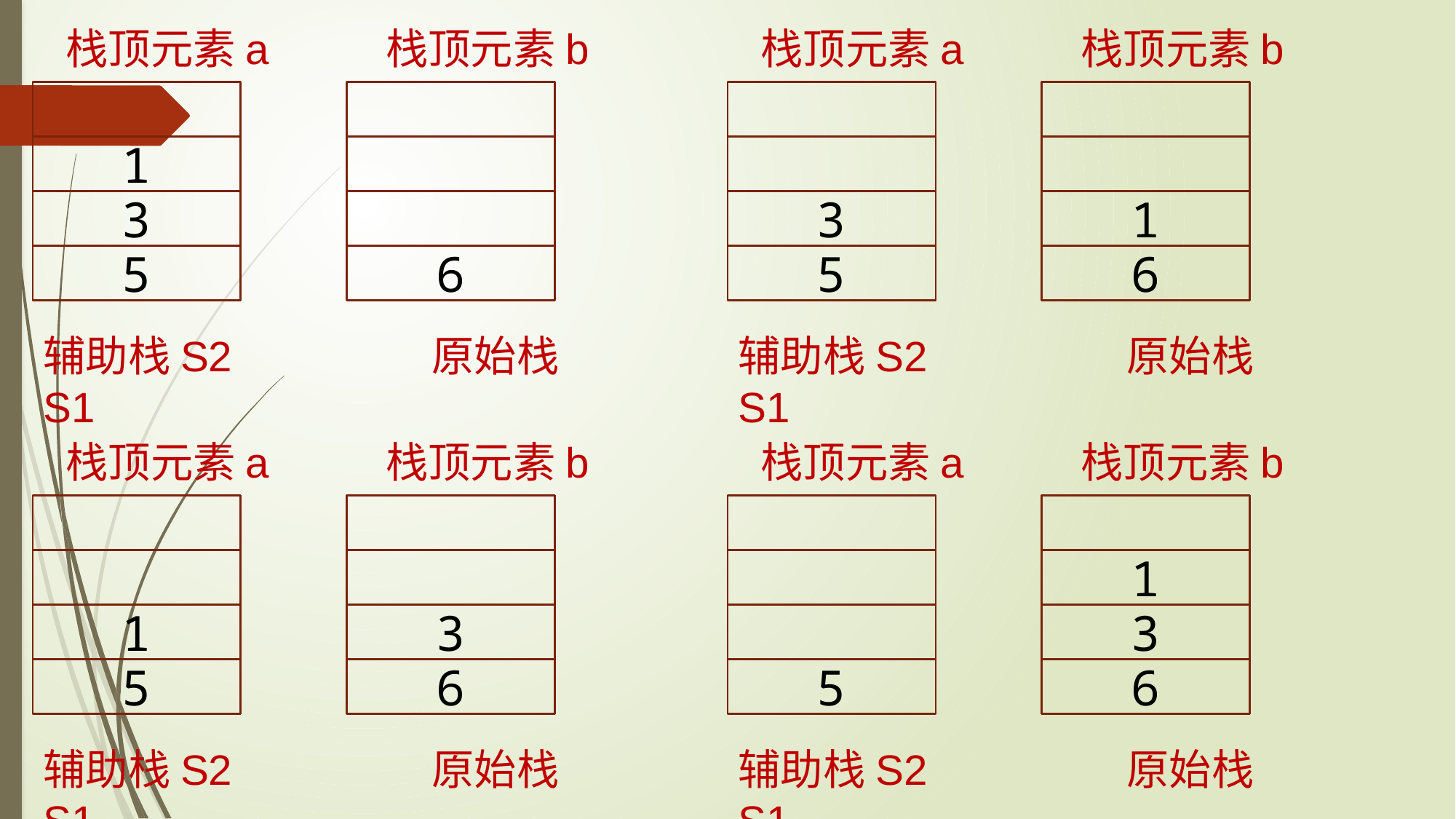

栈顶元素a         栈顶元素b
栈顶元素a         栈顶元素b

1

3

3
1
5
6
5
6
辅助栈S2                原始栈S1
辅助栈S2                原始栈S1
栈顶元素a         栈顶元素b
栈顶元素a         栈顶元素b

1
1
3

3
5
6
5
6
辅助栈S2                原始栈S1
辅助栈S2                原始栈S1